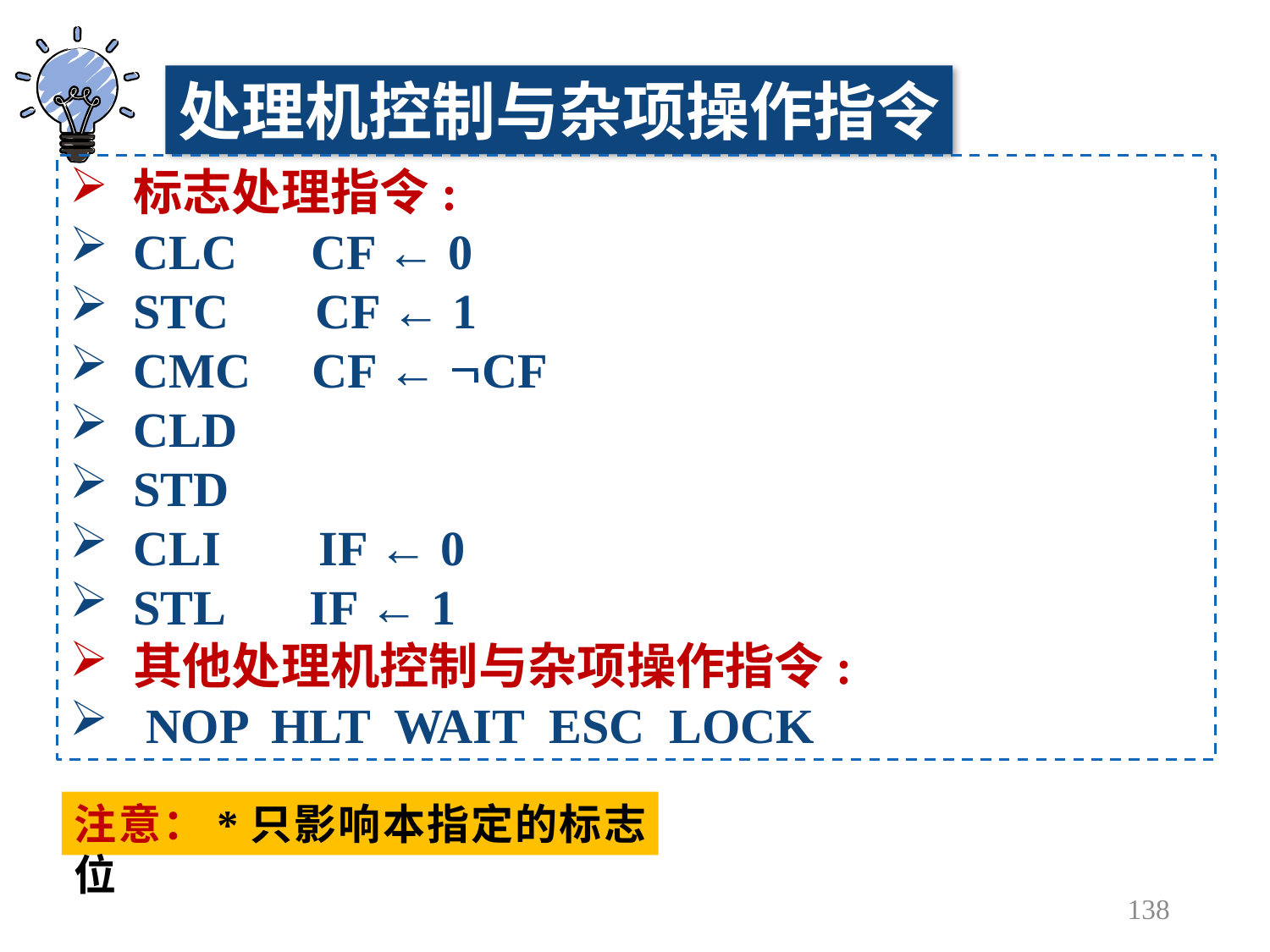

处理机控制与杂项操作指令
标志处理指令:
CLC      CF ← 0
STC       CF ← 1
CMC     CF ← ¬CF
CLD
STD
CLI        IF ← 0
STL       IF ← 1
其他处理机控制与杂项操作指令:
 NOP  HLT  WAIT  ESC  LOCK
注意：*只影响本指定的标志位
138